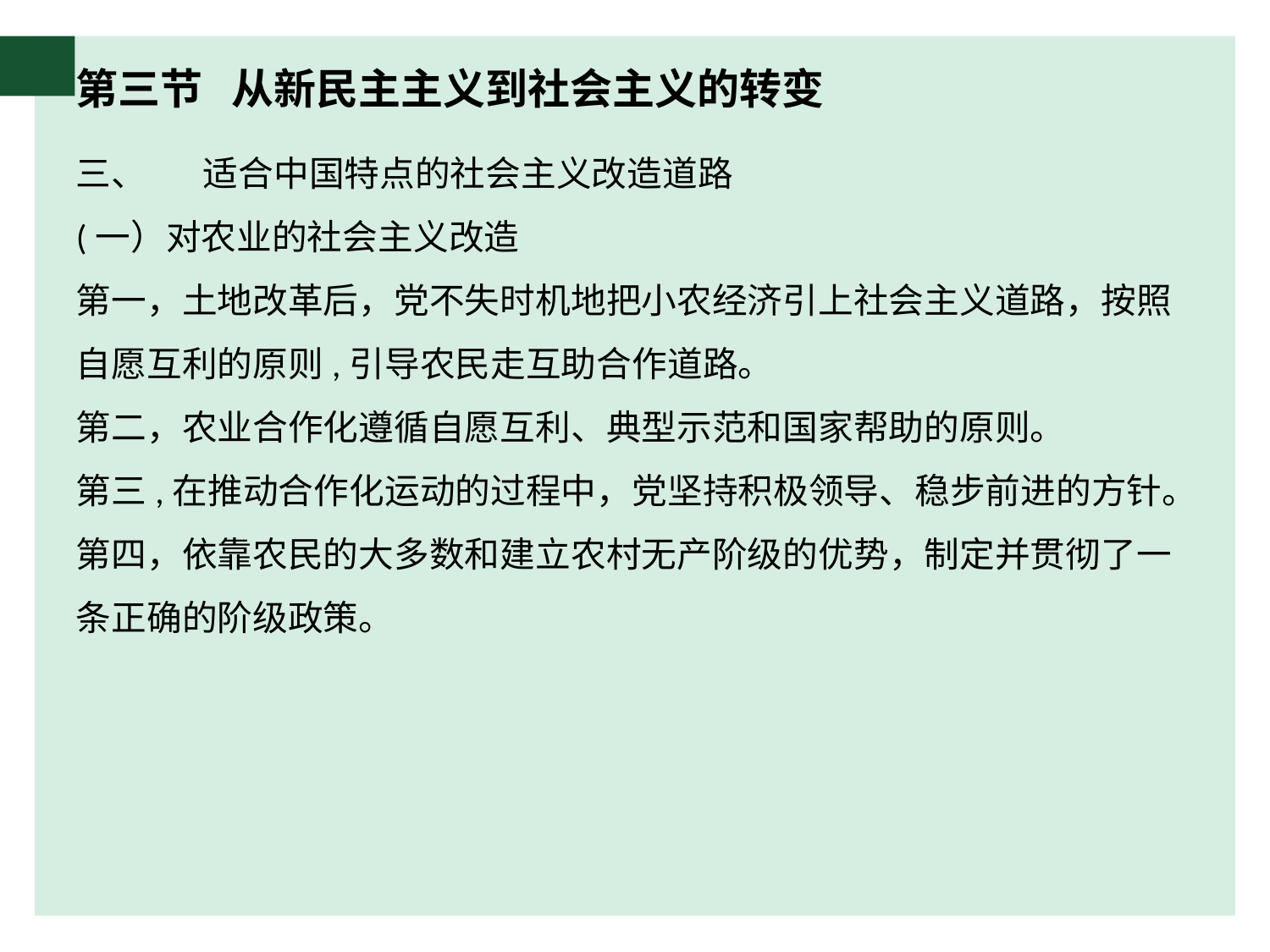

# 第三节   从新民主主义到社会主义的转变
三、	适合中国特点的社会主义改造道路
(一）对农业的社会主义改造
第一，土地改革后，党不失时机地把小农经济引上社会主义道路，按照自愿互利的原则,引导农民走互助合作道路。
第二，农业合作化遵循自愿互利、典型示范和国家帮助的原则。
第三,在推动合作化运动的过程中，党坚持积极领导、稳步前进的方针。
第四，依靠农民的大多数和建立农村无产阶级的优势，制定并贯彻了一条正确的阶级政策。